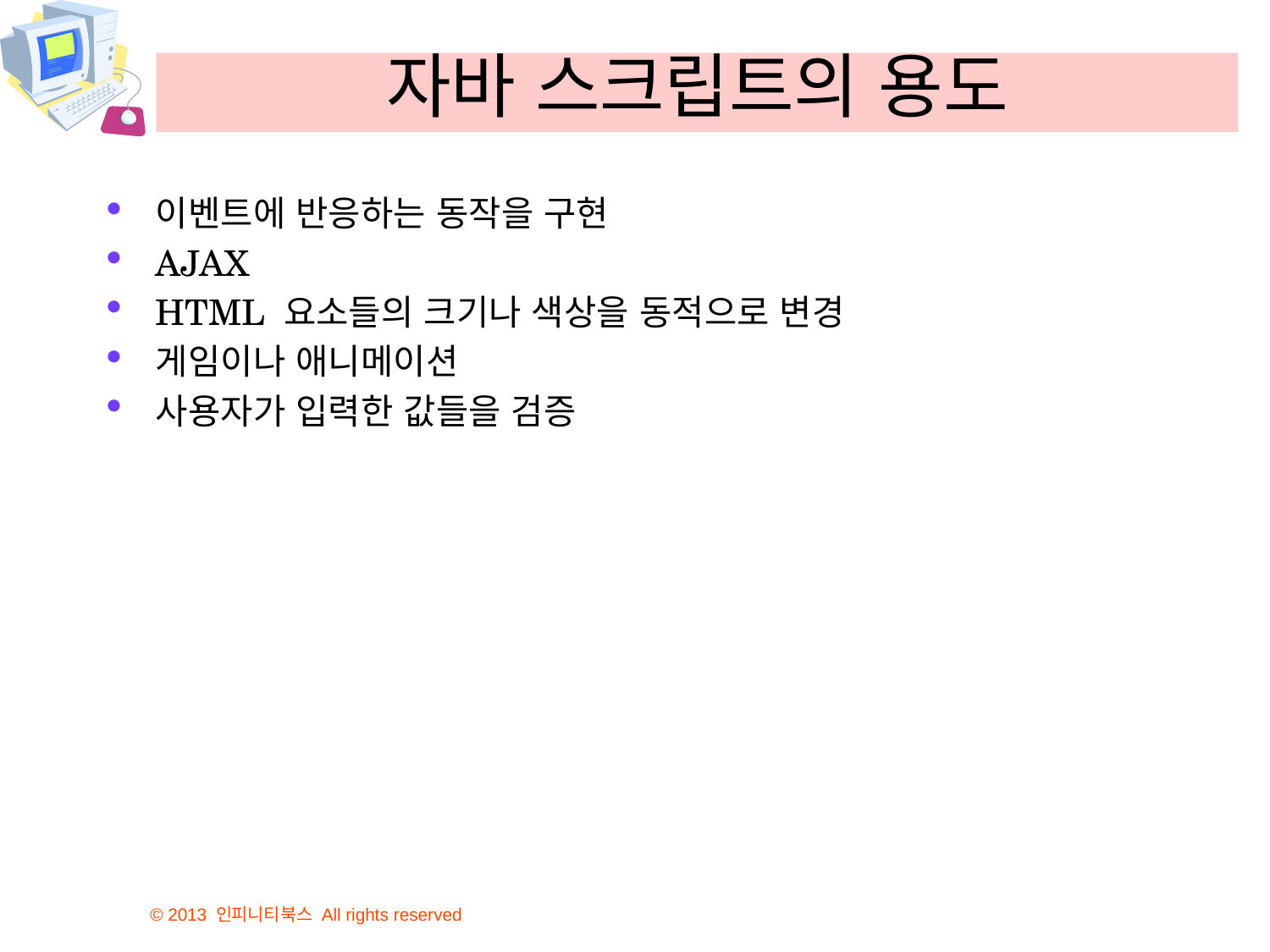

# 자바 스크립트의 용도
이벤트에 반응하는 동작을 구현
AJAX
HTML 요소들의 크기나 색상을 동적으로 변경
게임이나 애니메이션
사용자가 입력한 값들을 검증